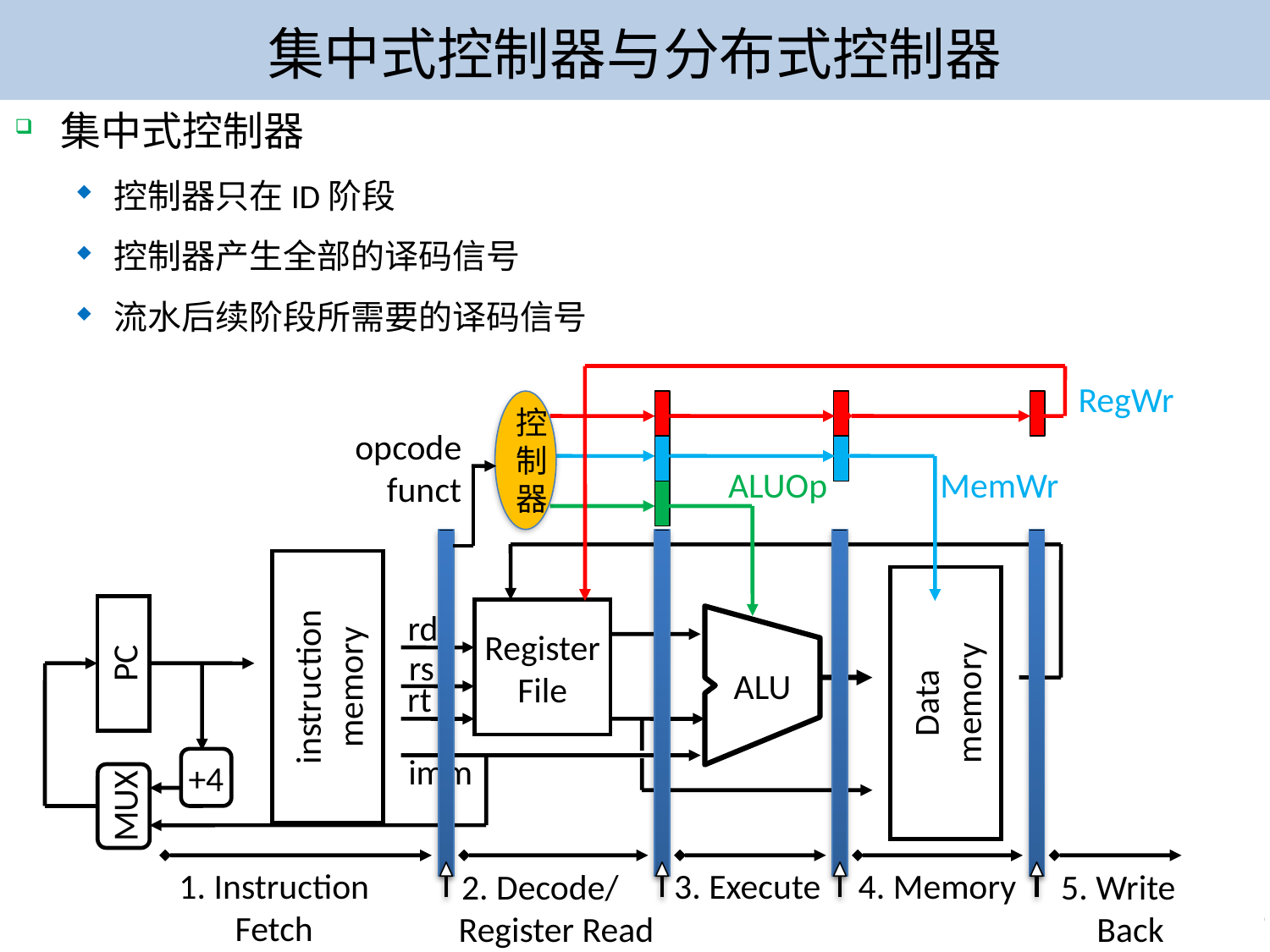

# 集中式控制器与分布式控制器
集中式控制器
控制器只在ID阶段
控制器产生全部的译码信号
流水后续阶段所需要的译码信号

RegWr
控制器

opcode
funct

ALUOp

MemWr

Register
File
rd
ALU

instruction
memory

PC
rs

Data
memory

rt

+4
imm

MUX

1. Instruction
Fetch

3. Execute

4. Memory

5. Write
   Back

2. Decode/
    Register Read